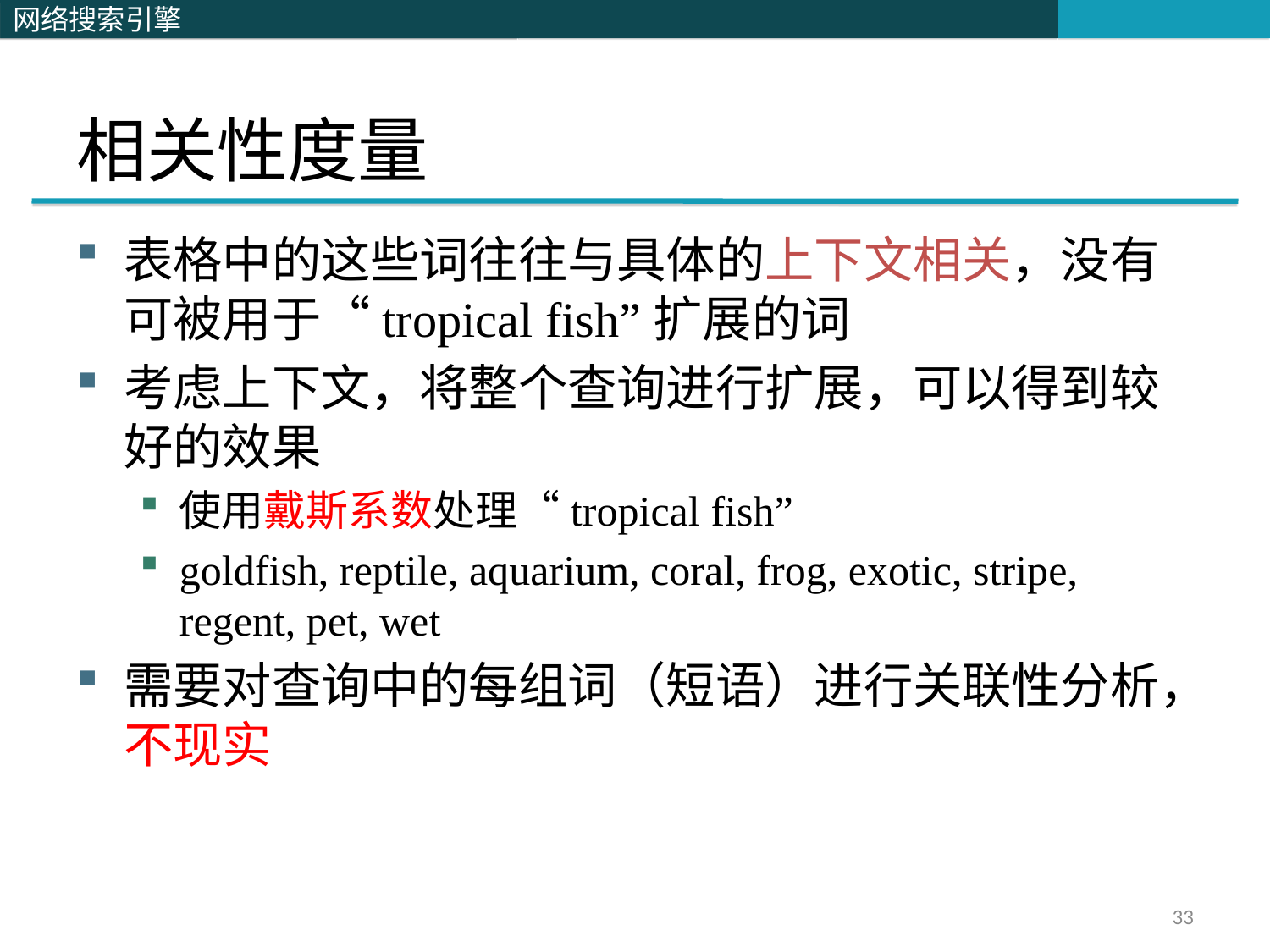

# 相关性度量
表格中的这些词往往与具体的上下文相关，没有可被用于“tropical fish”扩展的词
考虑上下文，将整个查询进行扩展，可以得到较好的效果
使用戴斯系数处理“tropical fish”
goldfish, reptile, aquarium, coral, frog, exotic, stripe, regent, pet, wet
需要对查询中的每组词（短语）进行关联性分析，不现实
33